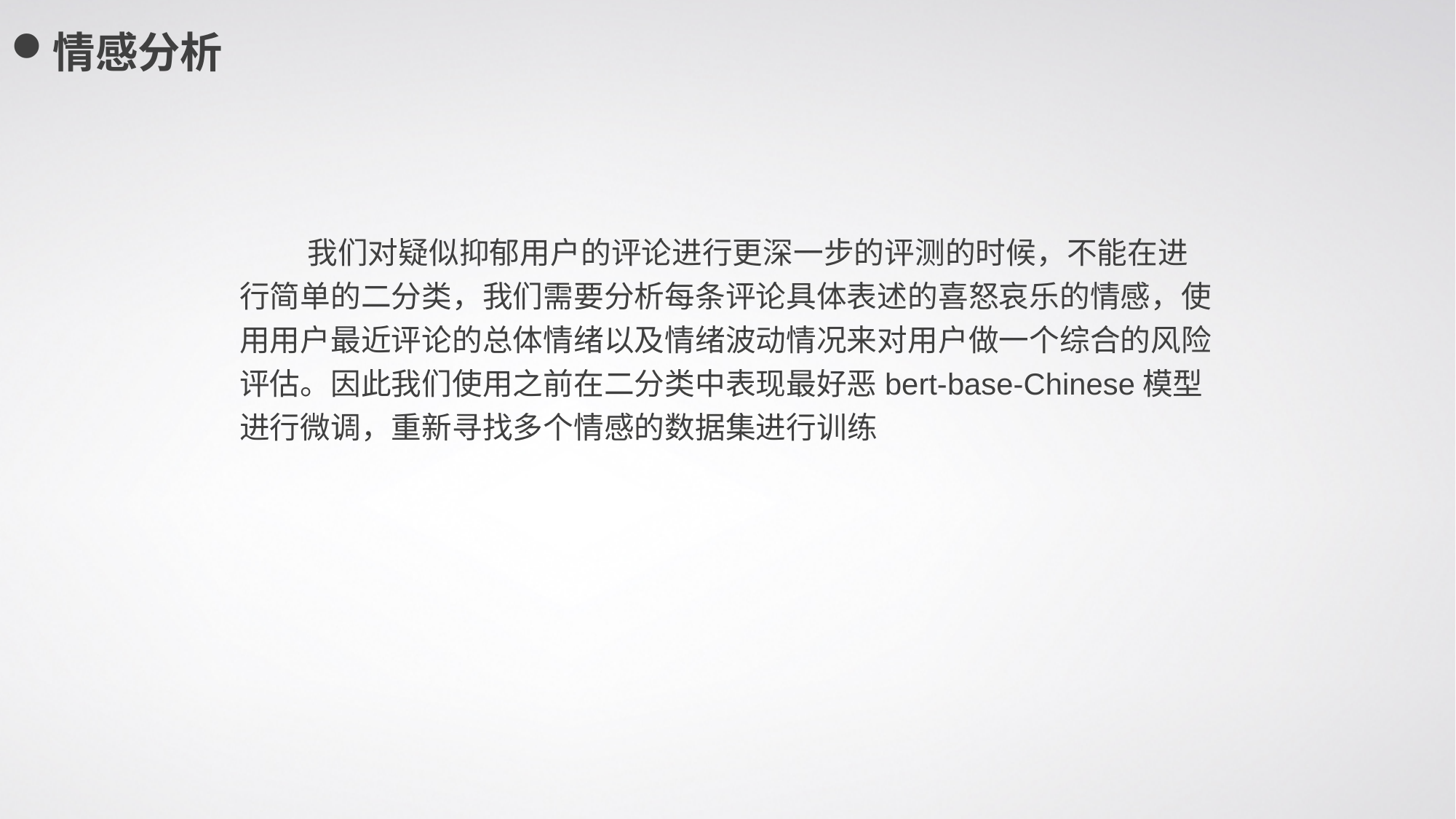

情感分析
         我们对疑似抑郁用户的评论进行更深一步的评测的时候，不能在进行简单的二分类，我们需要分析每条评论具体表述的喜怒哀乐的情感，使用用户最近评论的总体情绪以及情绪波动情况来对用户做一个综合的风险评估。因此我们使用之前在二分类中表现最好恶bert-base-Chinese模型进行微调，重新寻找多个情感的数据集进行训练